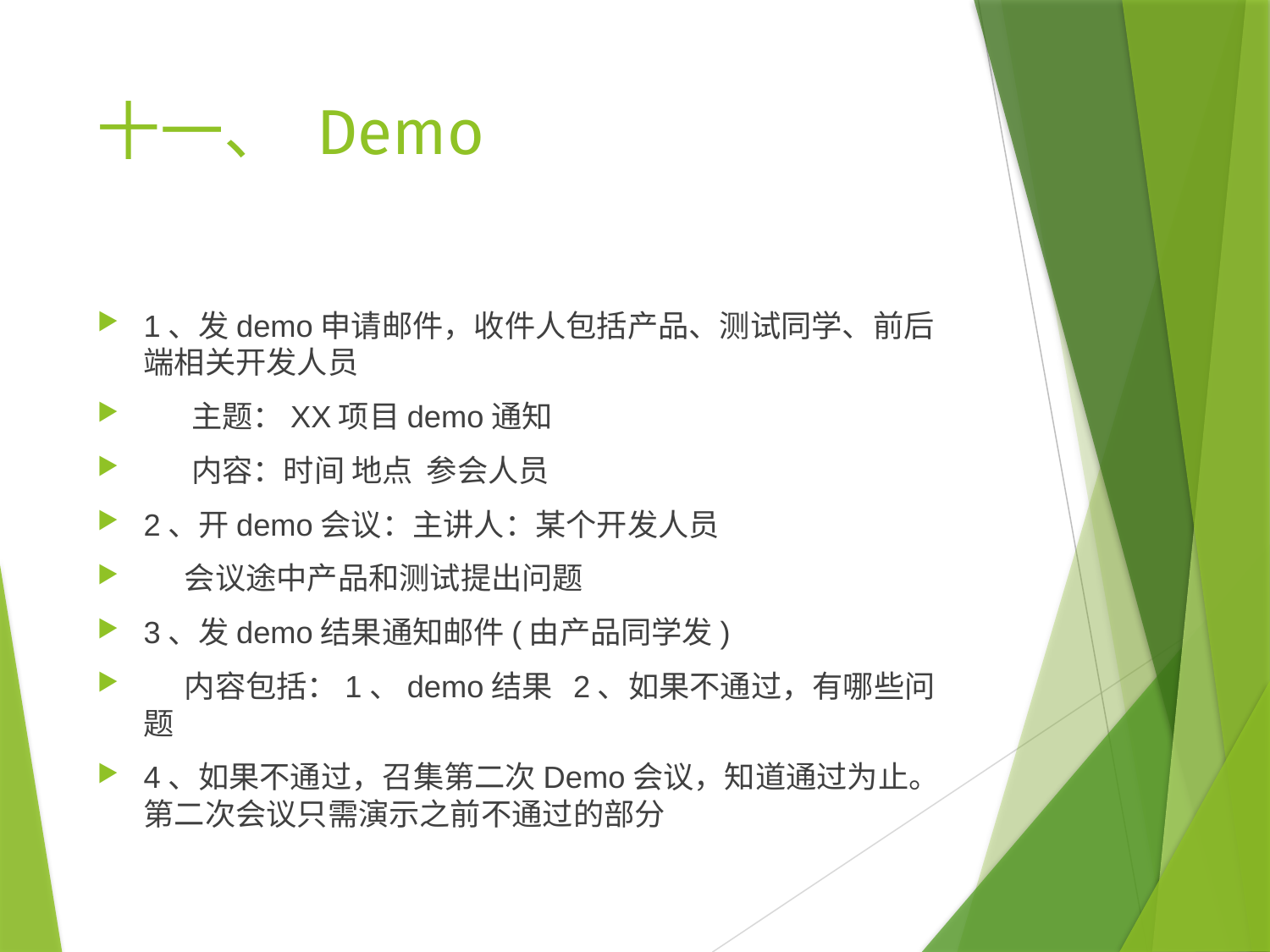

# 十一、 Demo
1、发demo申请邮件，收件人包括产品、测试同学、前后端相关开发人员
      主题：XX项目demo通知
      内容：时间 地点  参会人员
2、开demo会议：主讲人：某个开发人员
     会议途中产品和测试提出问题
3、发demo结果通知邮件(由产品同学发)
     内容包括：1、demo结果  2、如果不通过，有哪些问题
4、如果不通过，召集第二次Demo会议，知道通过为止。第二次会议只需演示之前不通过的部分